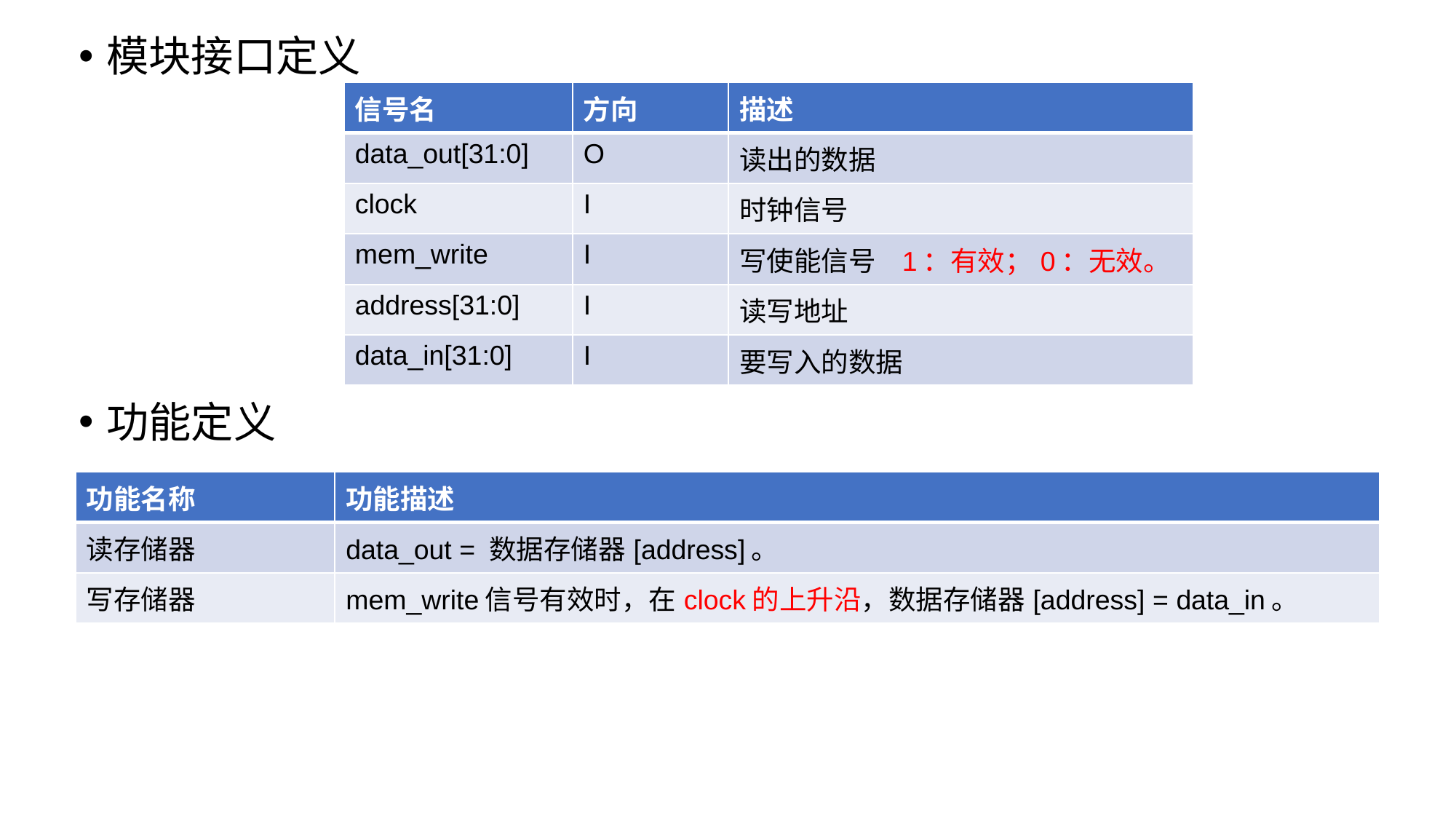

模块接口定义

功能定义

| 信号名 | 方向 | 描述 |
| --- | --- | --- |
| data\_out[31:0] | O | 读出的数据 |
| clock | I | 时钟信号 |
| mem\_write | I | 写使能信号 1：有效；0：无效。 |
| address[31:0] | I | 读写地址 |
| data\_in[31:0] | I | 要写入的数据 |
| 功能名称 | 功能描述 |
| --- | --- |
| 读存储器 | data\_out = 数据存储器[address]。 |
| 写存储器 | mem\_write信号有效时，在clock的上升沿，数据存储器[address] = data\_in。 |